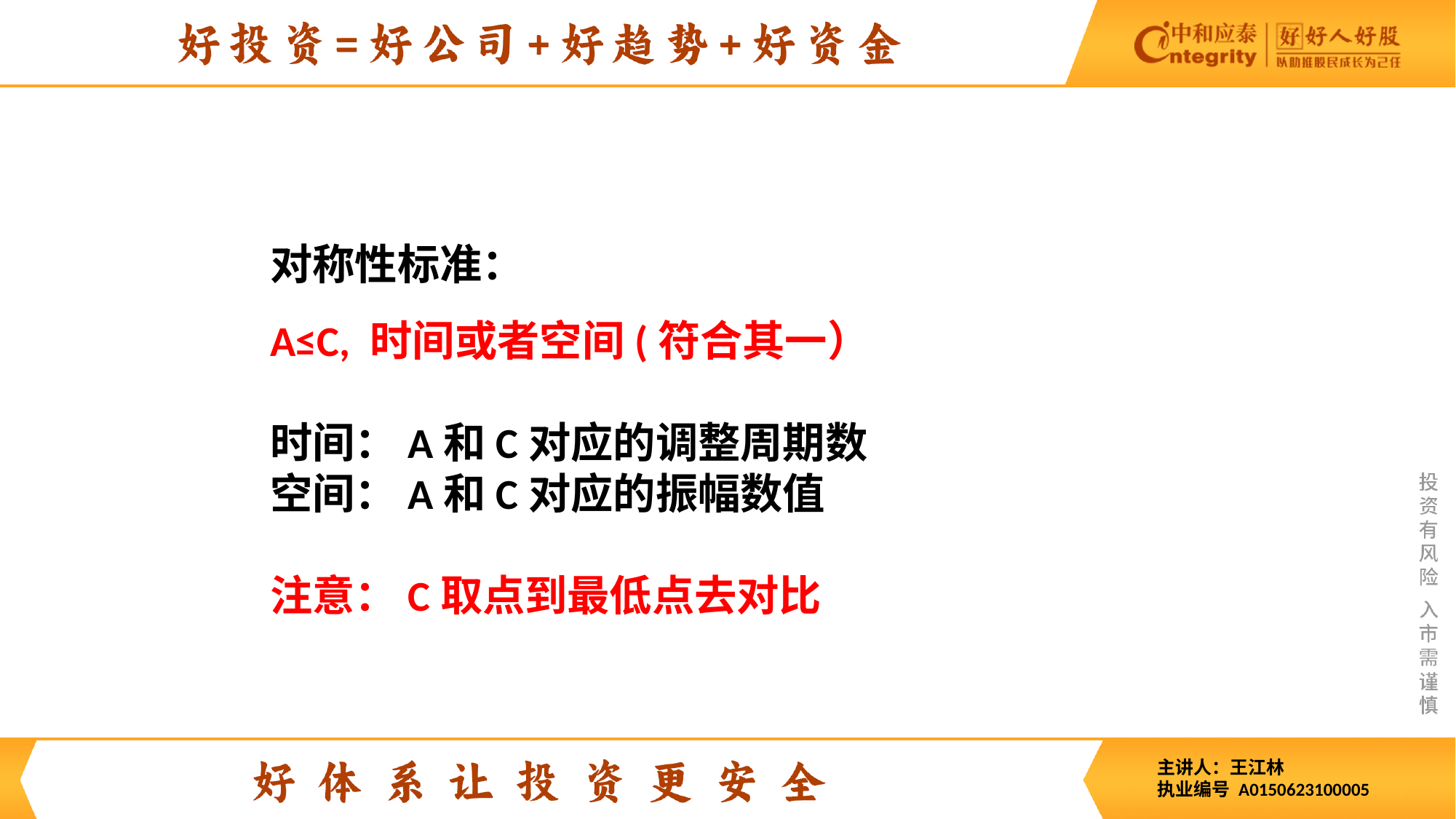

对称性标准：
A≤C, 时间或者空间(符合其一）

时间：A和C对应的调整周期数
空间：A和C对应的振幅数值

注意：C取点到最低点去对比
主讲人：王江林
执业编号 A0150623100005